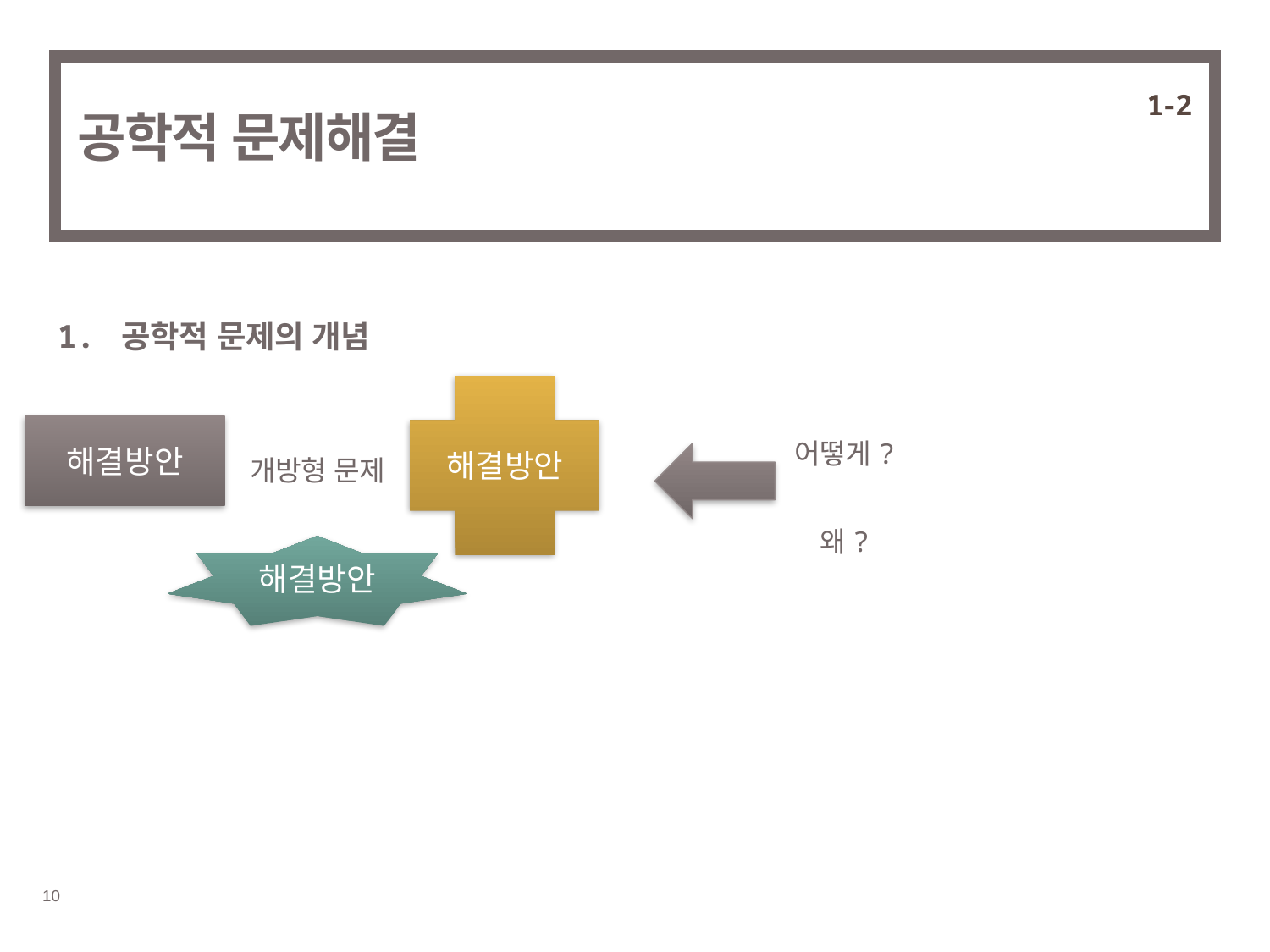

1-2

# 공학적 문제해결
1. 공학적 문제의 개념
해결방안
어떻게?
해결방안
개방형 문제

왜?
해결방안